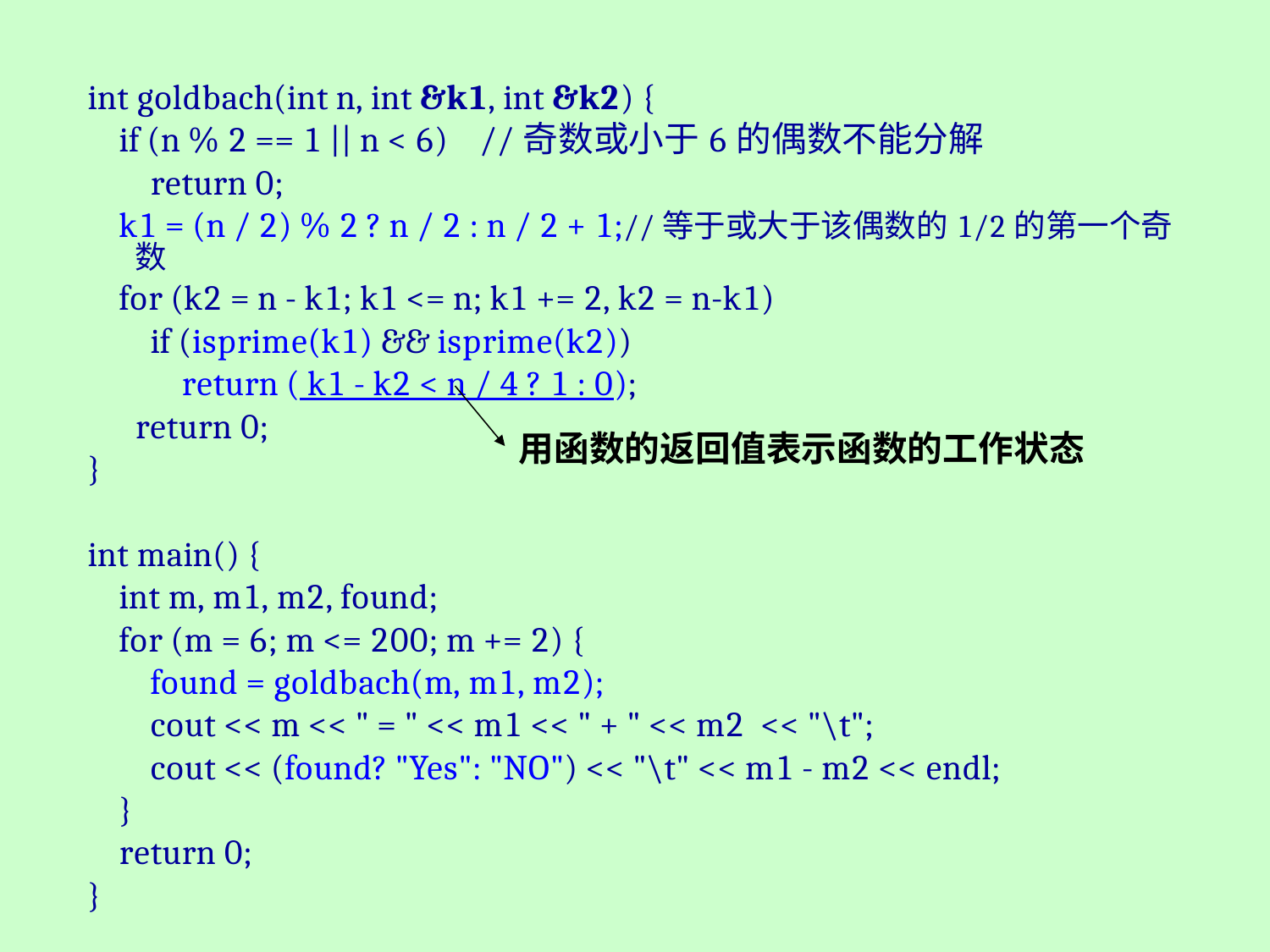

int goldbach(int n, int &k1, int &k2) {
    if (n % 2 == 1 || n < 6)    //奇数或小于6的偶数不能分解
        return 0;
    k1 = (n / 2) % 2 ? n / 2 : n / 2 + 1;//等于或大于该偶数的1/2的第一个奇数
    for (k2 = n - k1; k1 <= n; k1 += 2, k2 = n-k1)
        if (isprime(k1) && isprime(k2))
            return ( k1 - k2 < n / 4 ? 1 : 0);
	return 0;
}

int main() {
    int m, m1, m2, found;
    for (m = 6; m <= 200; m += 2) {
        found = goldbach(m, m1, m2);
        cout << m << " = " << m1 << " + " << m2  << "\t";
        cout << (found? "Yes": "NO") << "\t" << m1 - m2 << endl;
    }
    return 0;
}

用函数的返回值表示函数的工作状态
78